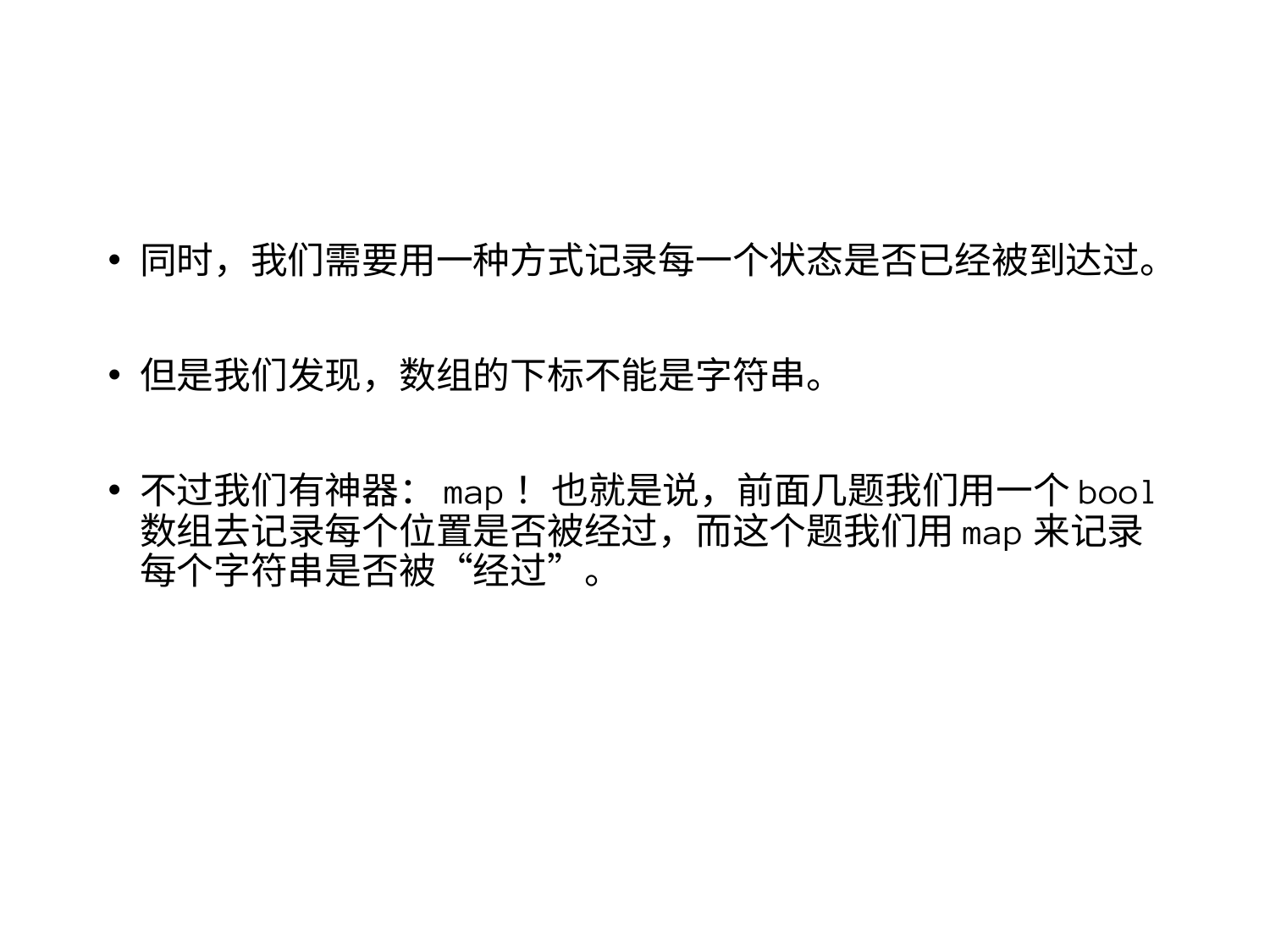

同时，我们需要用一种方式记录每一个状态是否已经被到达过。

但是我们发现，数组的下标不能是字符串。

不过我们有神器：map！也就是说，前面几题我们用一个bool数组去记录每个位置是否被经过，而这个题我们用map来记录每个字符串是否被“经过”。